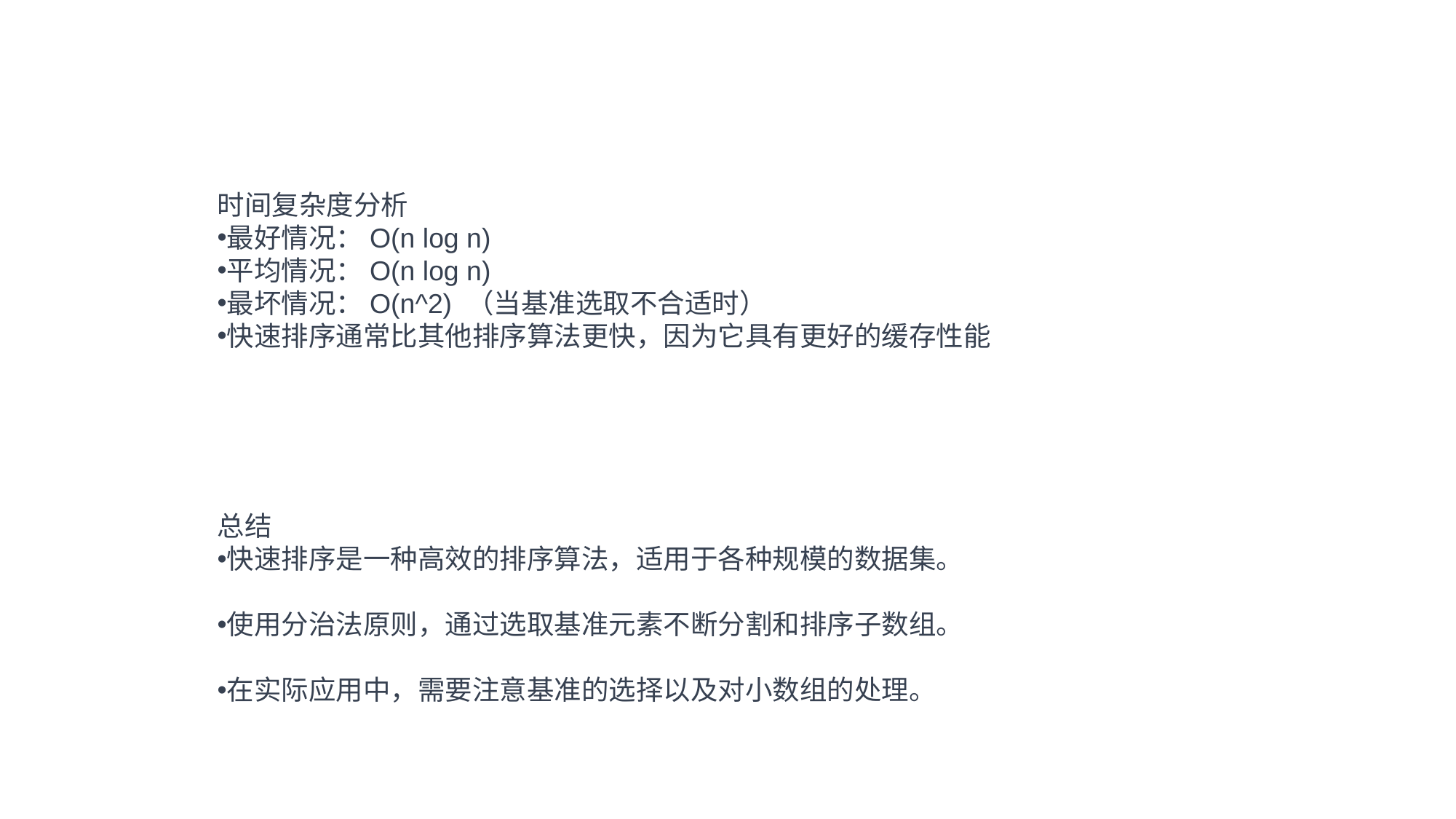

时间复杂度分析
最好情况：O(n log n)
平均情况：O(n log n)
最坏情况：O(n^2) （当基准选取不合适时）
快速排序通常比其他排序算法更快，因为它具有更好的缓存性能
总结
快速排序是一种高效的排序算法，适用于各种规模的数据集。

使用分治法原则，通过选取基准元素不断分割和排序子数组。

在实际应用中，需要注意基准的选择以及对小数组的处理。